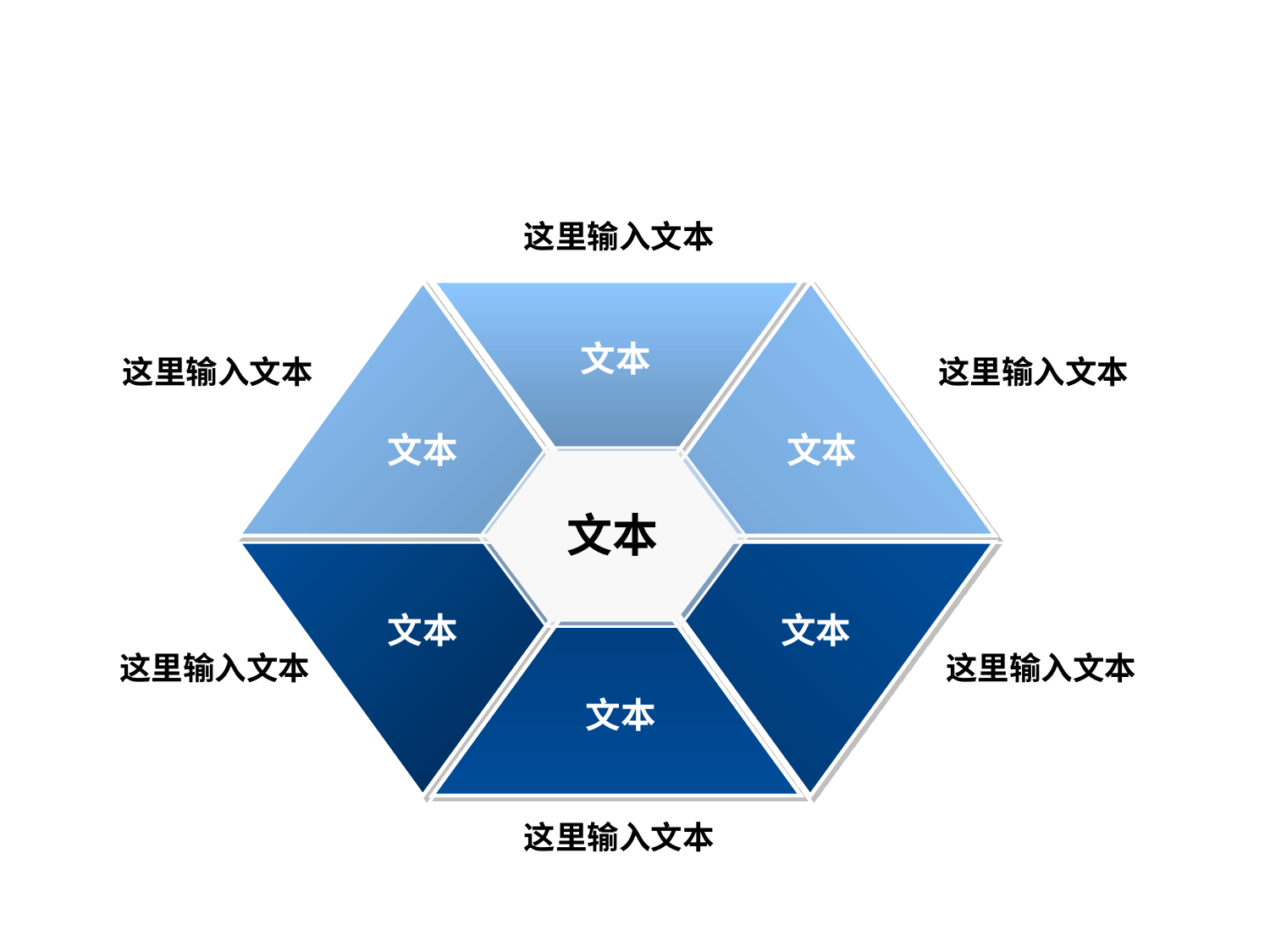

这里输入文本

文本
这里输入文本
这里输入文本
文本
文本

文本

文本
文本
这里输入文本
这里输入文本
文本
这里输入文本